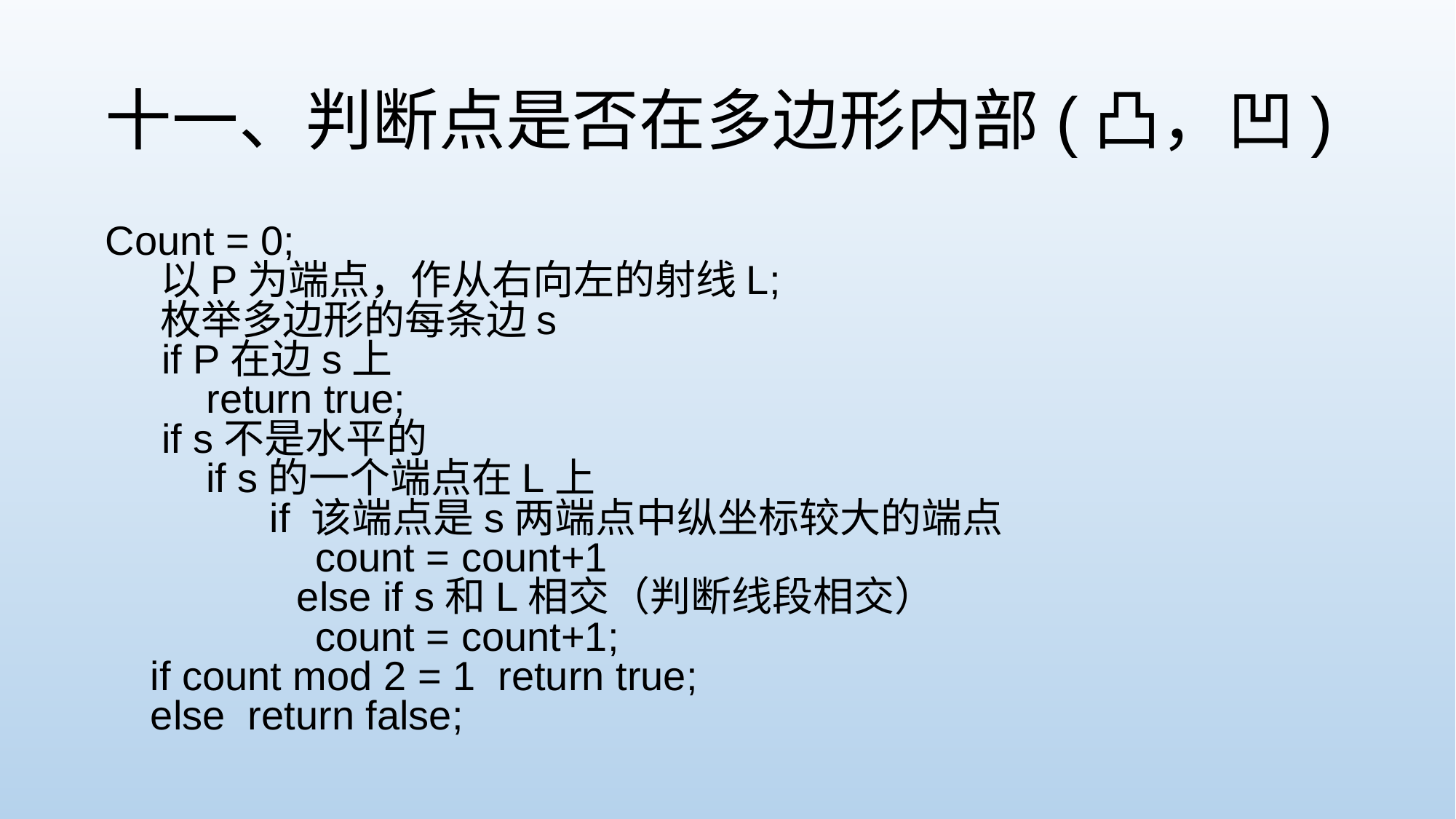

# 十一、判断点是否在多边形内部(凸，凹)
Count = 0;
    以P为端点，作从右向左的射线L; 
    枚举多边形的每条边s
     if P在边s上 
          return true;
     if s不是水平的
          if s的一个端点在L上
                 if 该端点是s两端点中纵坐标较大的端点
                      count = count+1
                 else if s和L相交（判断线段相交）
                      count = count+1;
    if count mod 2 = 1  return true;
    else  return false;